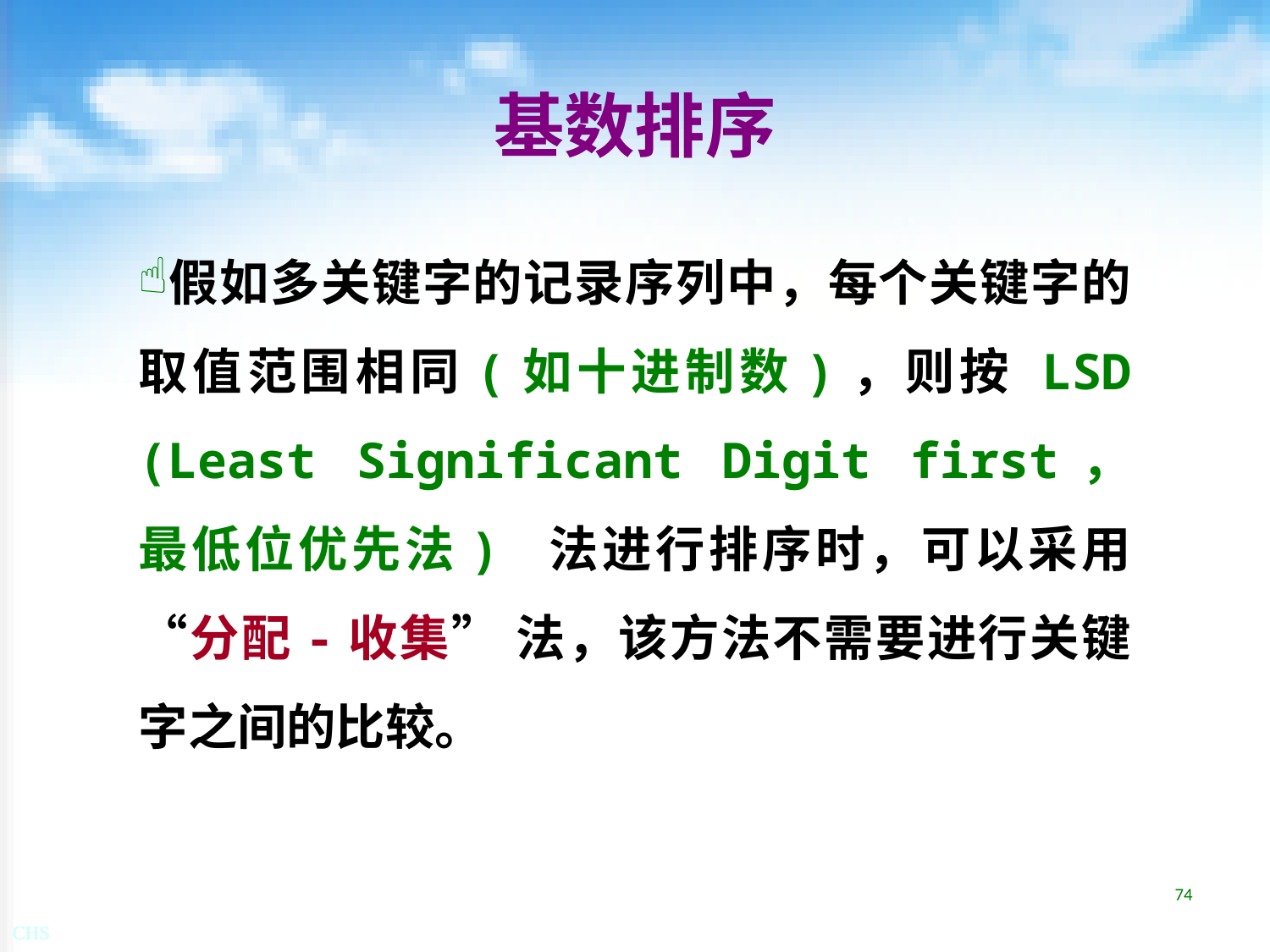

# 基数排序
假如多关键字的记录序列中，每个关键字的取值范围相同(如十进制数)，则按 LSD (Least Significant Digit first，最低位优先法) 法进行排序时，可以采用 “分配-收集” 法，该方法不需要进行关键字之间的比较。
74